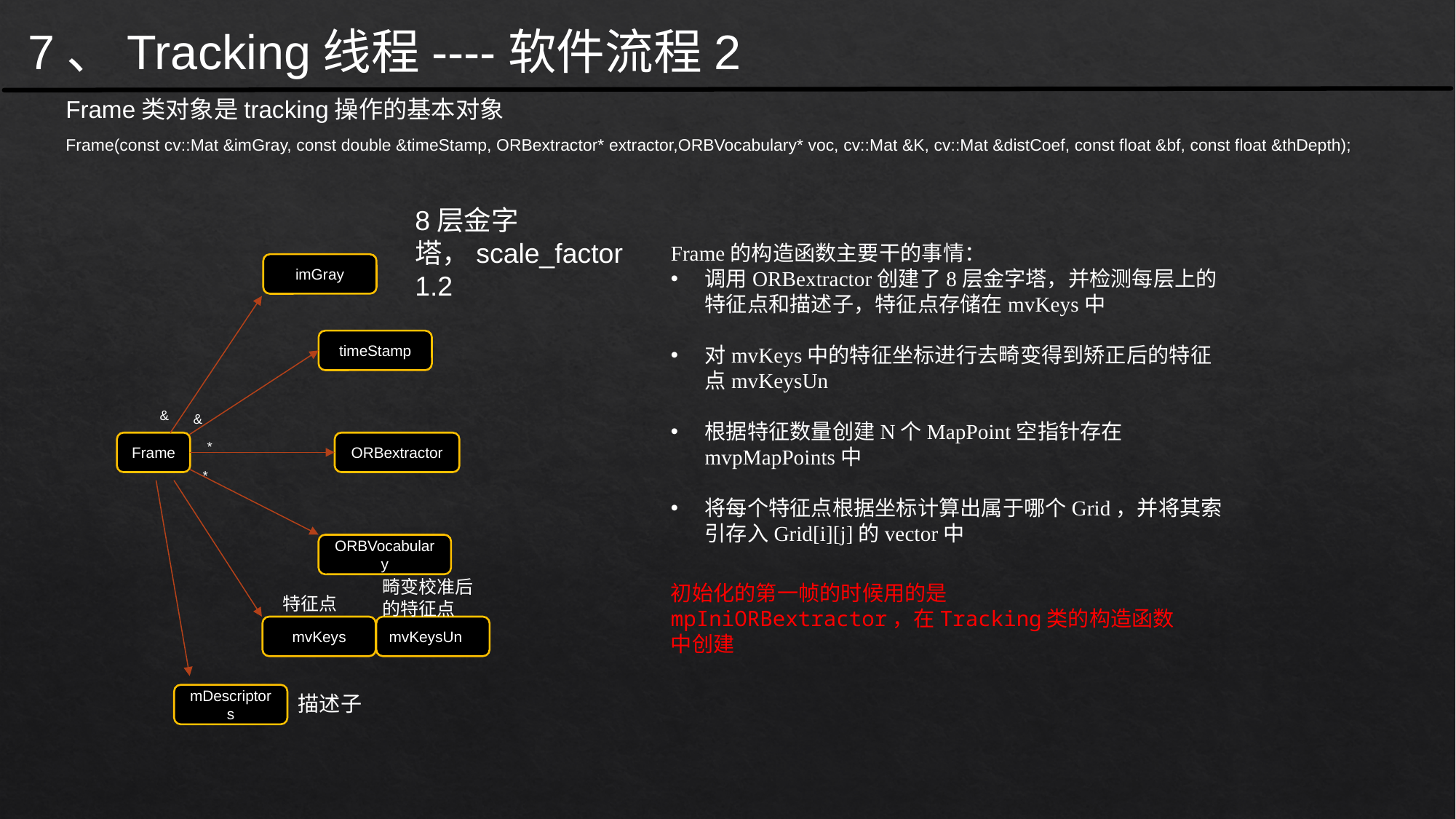

7、Tracking线程----软件流程2
Frame类对象是tracking操作的基本对象
Frame(const cv::Mat &imGray, const double &timeStamp, ORBextractor* extractor,ORBVocabulary* voc, cv::Mat &K, cv::Mat &distCoef, const float &bf, const float &thDepth);
8层金字塔，scale_factor 1.2
Frame的构造函数主要干的事情：
调用ORBextractor创建了8层金字塔，并检测每层上的特征点和描述子，特征点存储在mvKeys中

对mvKeys中的特征坐标进行去畸变得到矫正后的特征点mvKeysUn

根据特征数量创建N个MapPoint空指针存在mvpMapPoints中

将每个特征点根据坐标计算出属于哪个Grid，并将其索引存入Grid[i][j]的vector中
imGray
timeStamp
&
&
Frame
*
ORBextractor
*
ORBVocabulary
畸变校准后的特征点
初始化的第一帧的时候用的是mpIniORBextractor，在Tracking类的构造函数中创建
特征点
mvKeys
mvKeysUn
mDescriptors
描述子